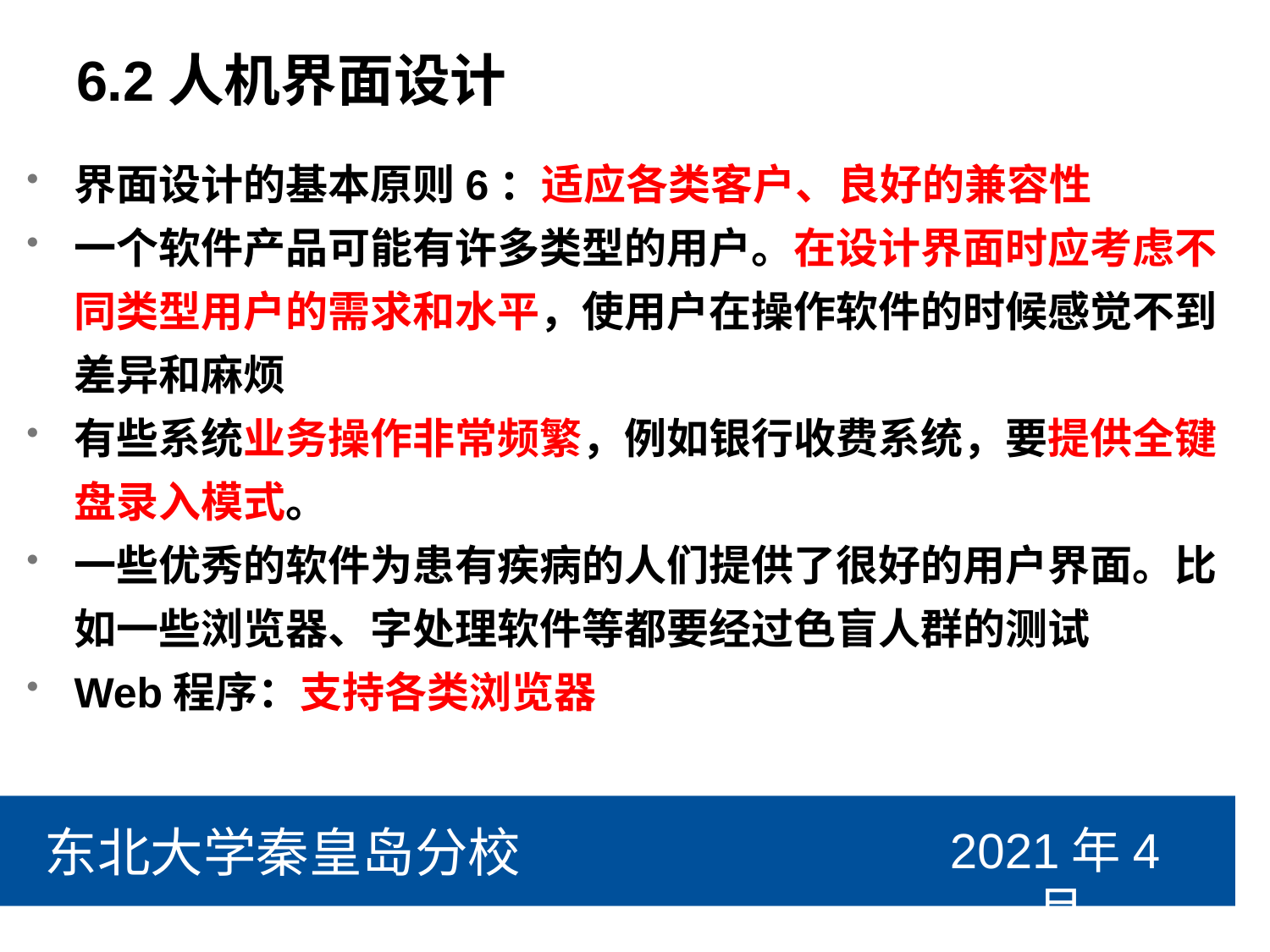

# 6.2人机界面设计
界面设计的基本原则6：适应各类客户、良好的兼容性
一个软件产品可能有许多类型的用户。在设计界面时应考虑不同类型用户的需求和水平，使用户在操作软件的时候感觉不到差异和麻烦
有些系统业务操作非常频繁，例如银行收费系统，要提供全键盘录入模式。
一些优秀的软件为患有疾病的人们提供了很好的用户界面。比如一些浏览器、字处理软件等都要经过色盲人群的测试
Web程序：支持各类浏览器